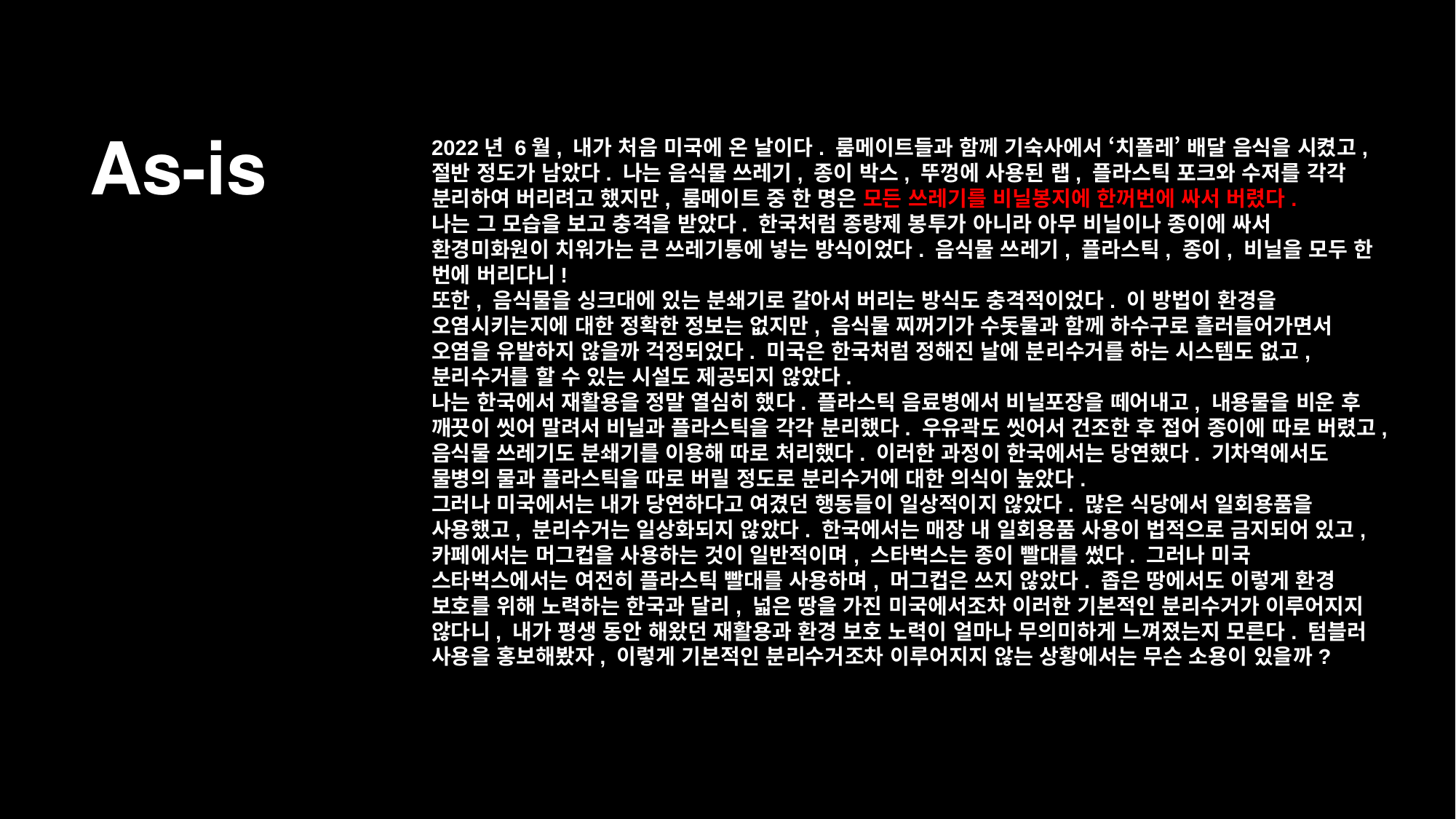

As-is
2022년 6월, 내가 처음 미국에 온 날이다. 룸메이트들과 함께 기숙사에서 ‘치폴레’ 배달 음식을 시켰고, 절반 정도가 남았다. 나는 음식물 쓰레기, 종이 박스, 뚜껑에 사용된 랩, 플라스틱 포크와 수저를 각각 분리하여 버리려고 했지만, 룸메이트 중 한 명은 모든 쓰레기를 비닐봉지에 한꺼번에 싸서 버렸다.
나는 그 모습을 보고 충격을 받았다. 한국처럼 종량제 봉투가 아니라 아무 비닐이나 종이에 싸서 환경미화원이 치워가는 큰 쓰레기통에 넣는 방식이었다. 음식물 쓰레기, 플라스틱, 종이, 비닐을 모두 한 번에 버리다니!
또한, 음식물을 싱크대에 있는 분쇄기로 갈아서 버리는 방식도 충격적이었다. 이 방법이 환경을 오염시키는지에 대한 정확한 정보는 없지만, 음식물 찌꺼기가 수돗물과 함께 하수구로 흘러들어가면서 오염을 유발하지 않을까 걱정되었다. 미국은 한국처럼 정해진 날에 분리수거를 하는 시스템도 없고, 분리수거를 할 수 있는 시설도 제공되지 않았다.
나는 한국에서 재활용을 정말 열심히 했다. 플라스틱 음료병에서 비닐포장을 떼어내고, 내용물을 비운 후 깨끗이 씻어 말려서 비닐과 플라스틱을 각각 분리했다. 우유곽도 씻어서 건조한 후 접어 종이에 따로 버렸고, 음식물 쓰레기도 분쇄기를 이용해 따로 처리했다. 이러한 과정이 한국에서는 당연했다. 기차역에서도 물병의 물과 플라스틱을 따로 버릴 정도로 분리수거에 대한 의식이 높았다.
그러나 미국에서는 내가 당연하다고 여겼던 행동들이 일상적이지 않았다. 많은 식당에서 일회용품을 사용했고, 분리수거는 일상화되지 않았다. 한국에서는 매장 내 일회용품 사용이 법적으로 금지되어 있고, 카페에서는 머그컵을 사용하는 것이 일반적이며, 스타벅스는 종이 빨대를 썼다. 그러나 미국 스타벅스에서는 여전히 플라스틱 빨대를 사용하며, 머그컵은 쓰지 않았다. 좁은 땅에서도 이렇게 환경 보호를 위해 노력하는 한국과 달리, 넓은 땅을 가진 미국에서조차 이러한 기본적인 분리수거가 이루어지지 않다니, 내가 평생 동안 해왔던 재활용과 환경 보호 노력이 얼마나 무의미하게 느껴졌는지 모른다. 텀블러 사용을 홍보해봤자, 이렇게 기본적인 분리수거조차 이루어지지 않는 상황에서는 무슨 소용이 있을까?